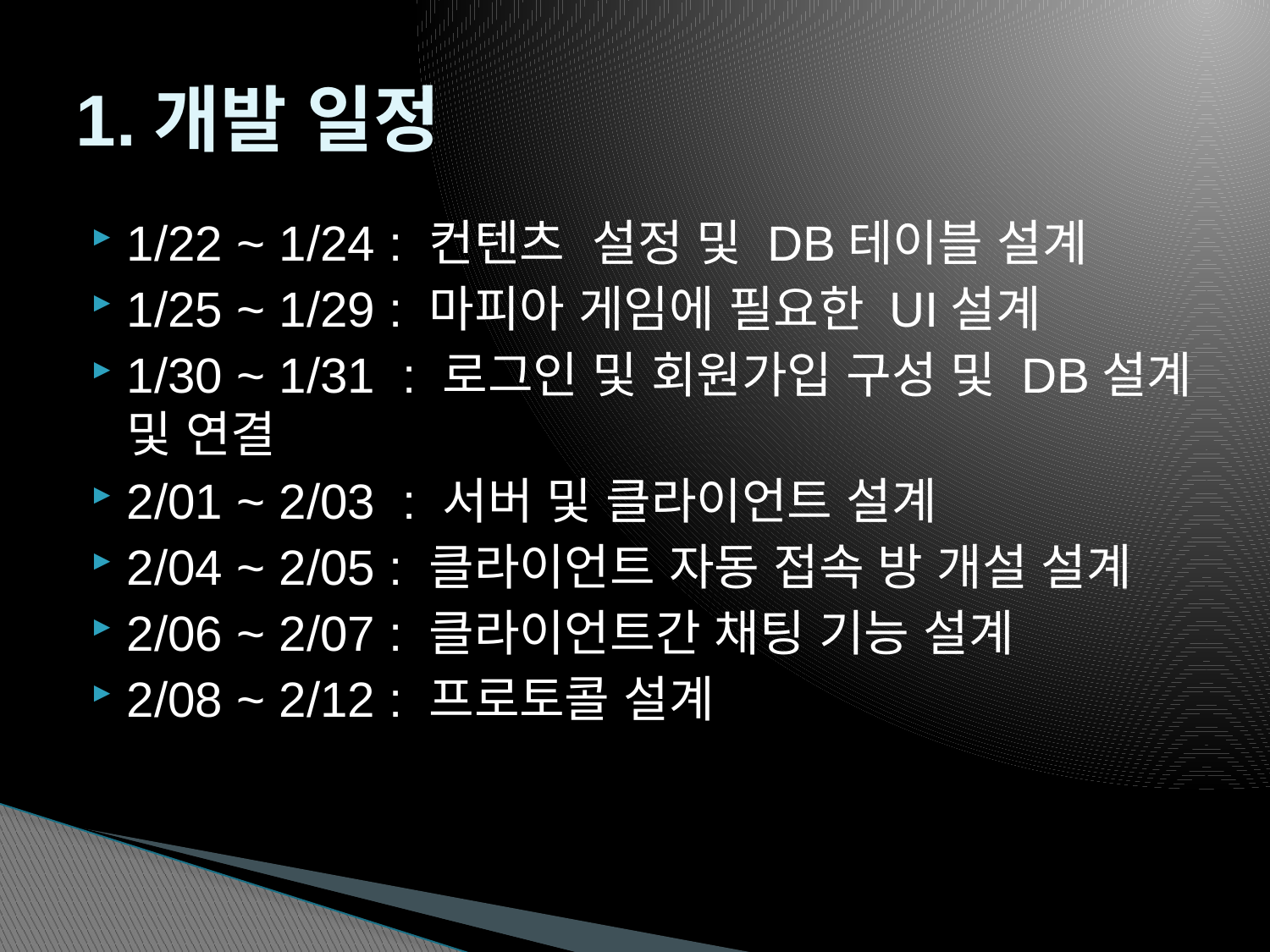

# 1.개발 일정
1/22 ~ 1/24 : 컨텐츠  설정 및 DB테이블 설계
1/25 ~ 1/29 : 마피아 게임에 필요한 UI설계
1/30 ~ 1/31  : 로그인 및 회원가입 구성 및 DB설계 및 연결
2/01 ~ 2/03  : 서버 및 클라이언트 설계
2/04 ~ 2/05 : 클라이언트 자동 접속 방 개설 설계
2/06 ~ 2/07 : 클라이언트간 채팅 기능 설계
2/08 ~ 2/12 : 프로토콜 설계